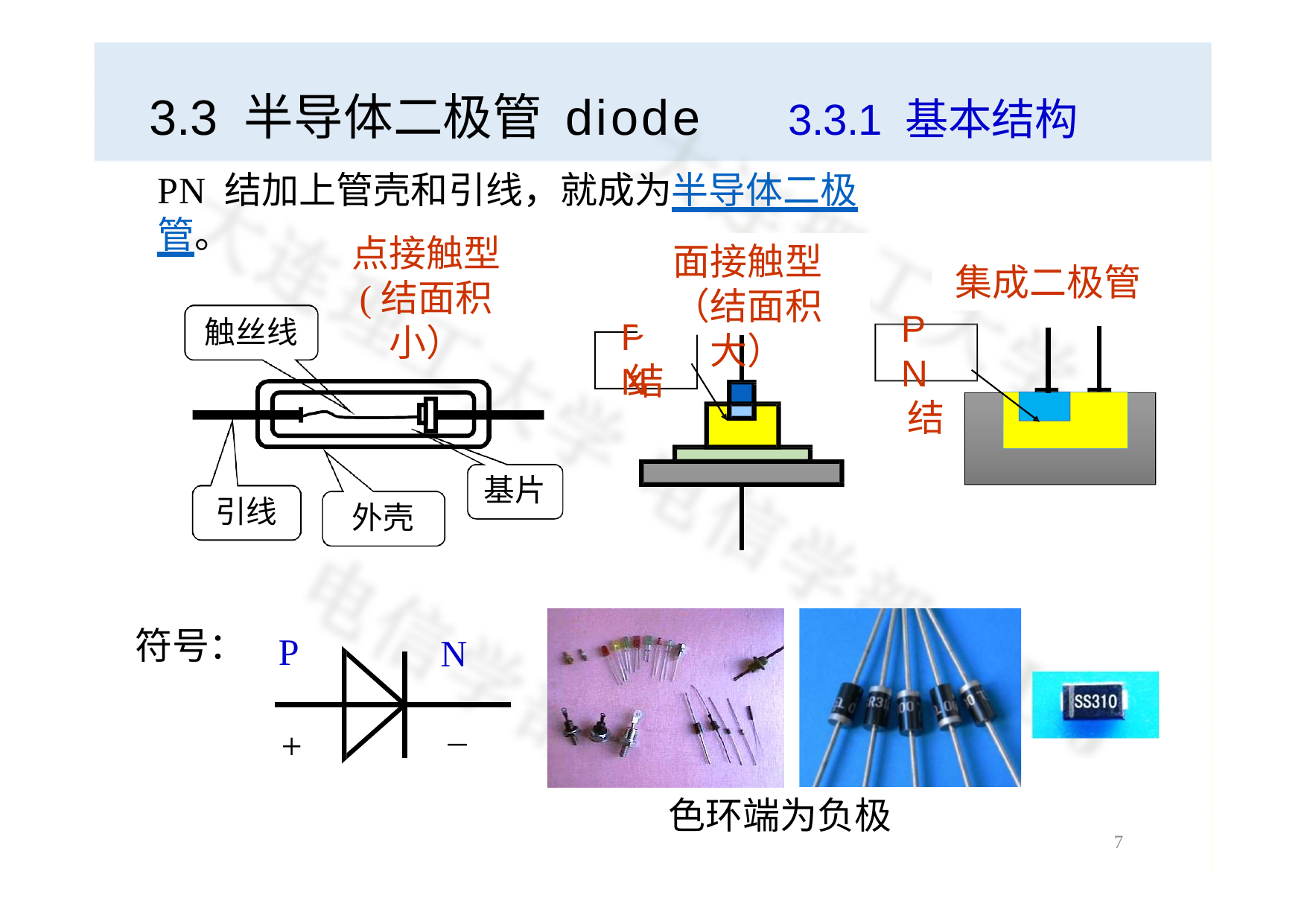

# 3.3 半导体二极管 diode
3.3.1 基本结构
PN 结加上管壳和引线，就成为半导体二极管。
点接触型
(结面积小）

面接触型
（结面积大）

集成二极管

PN
结
触丝线
PN

结

基片

引线
外壳

符号：
P
N

_

+
色环端为负极
7